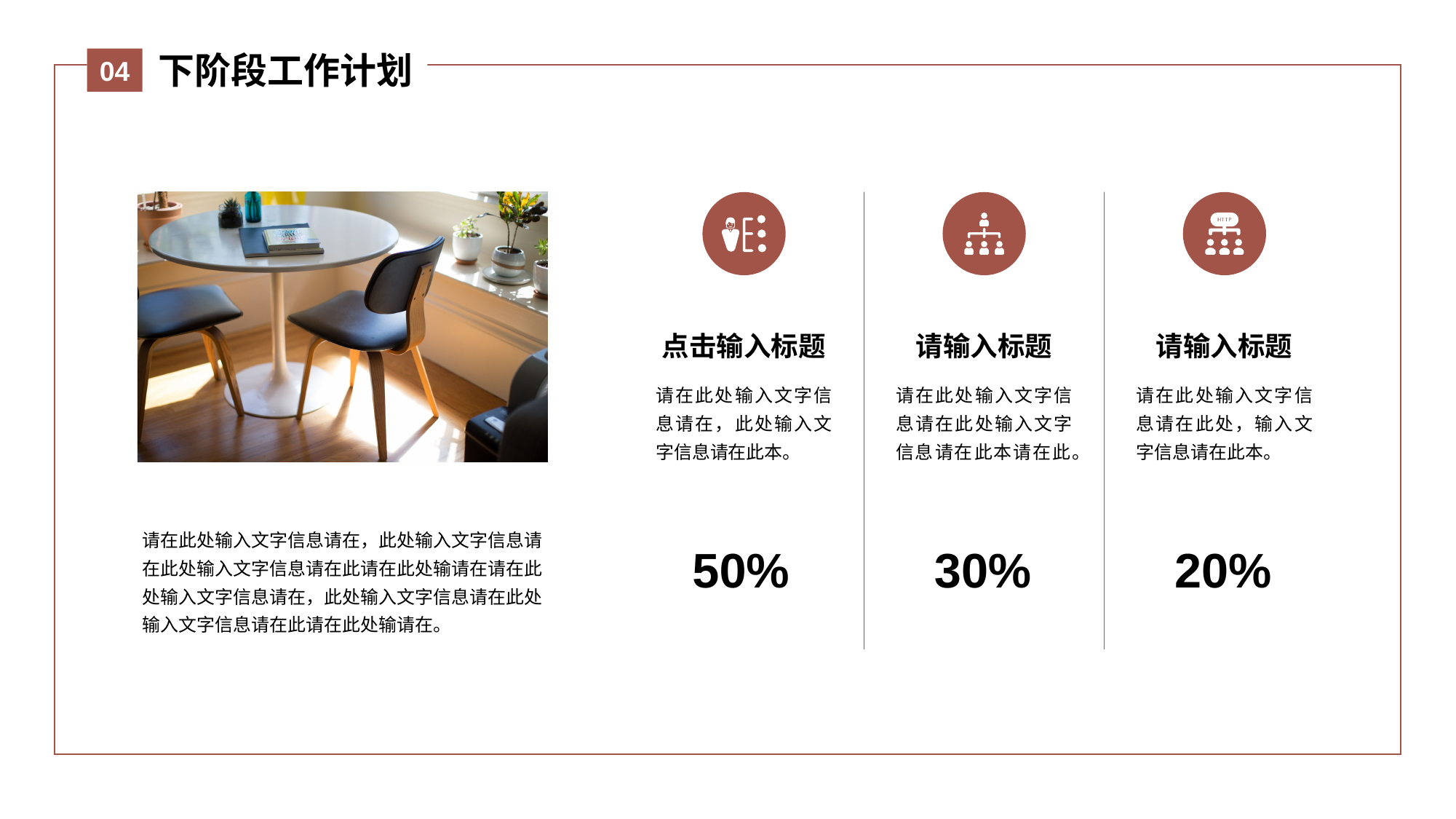

下阶段工作计划
04

点击输入标题
请在此处输入文字信息请在，此处输入文字信息请在此本。
请输入标题
请在此处输入文字信息请在此处输入文字信息请在此本请在此。

请输入标题
请在此处输入文字信息请在此处，输入文字信息请在此本。
请在此处输入文字信息请在，此处输入文字信息请在此处输入文字信息请在此请在此处输请在请在此处输入文字信息请在，此处输入文字信息请在此处输入文字信息请在此请在此处输请在。
50%
30%
20%